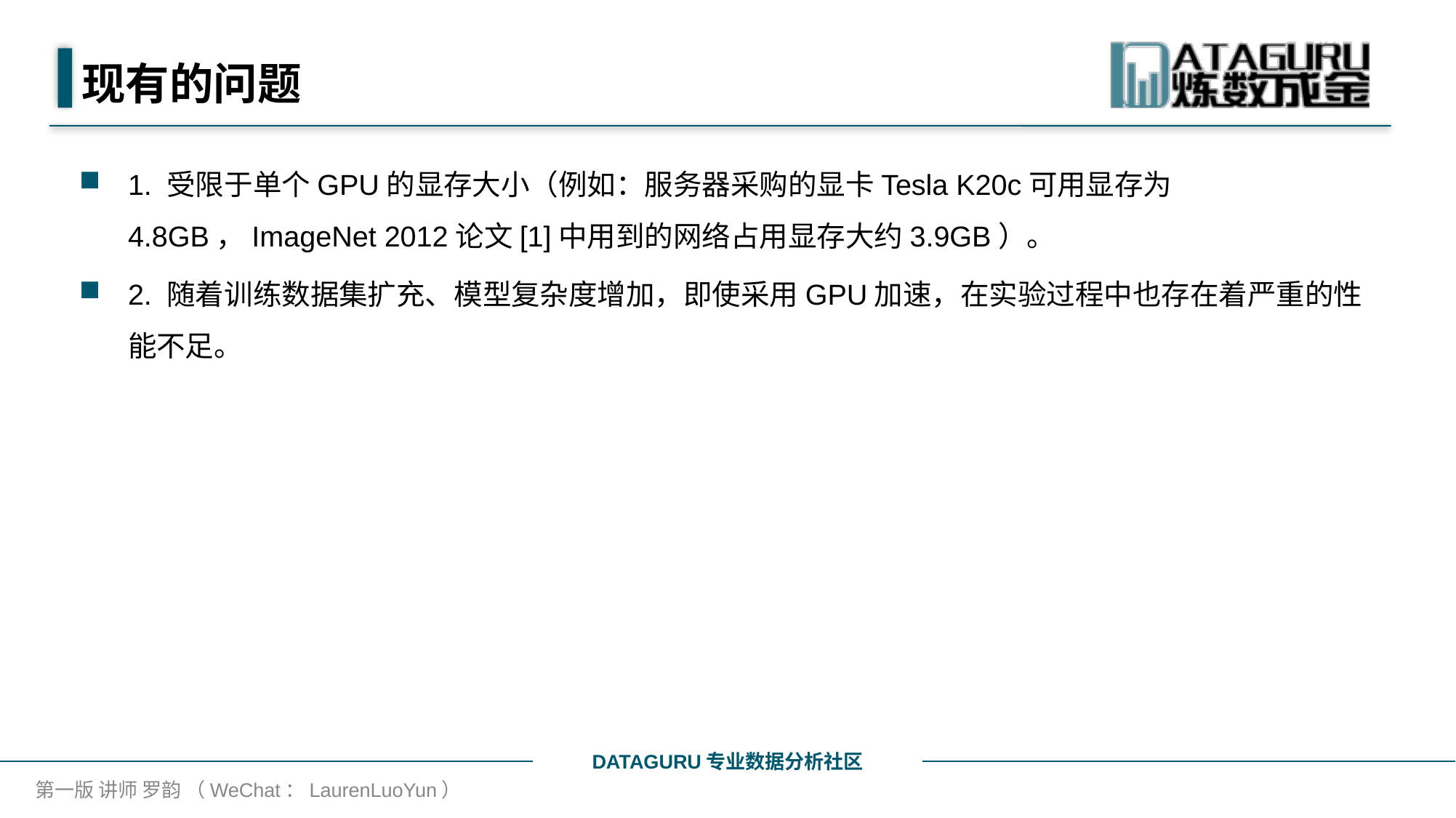

# 现有的问题
1. 受限于单个GPU的显存大小（例如：服务器采购的显卡Tesla K20c可用显存为4.8GB，ImageNet 2012论文[1]中用到的网络占用显存大约3.9GB）。
2. 随着训练数据集扩充、模型复杂度增加，即使采用GPU加速，在实验过程中也存在着严重的性能不足。